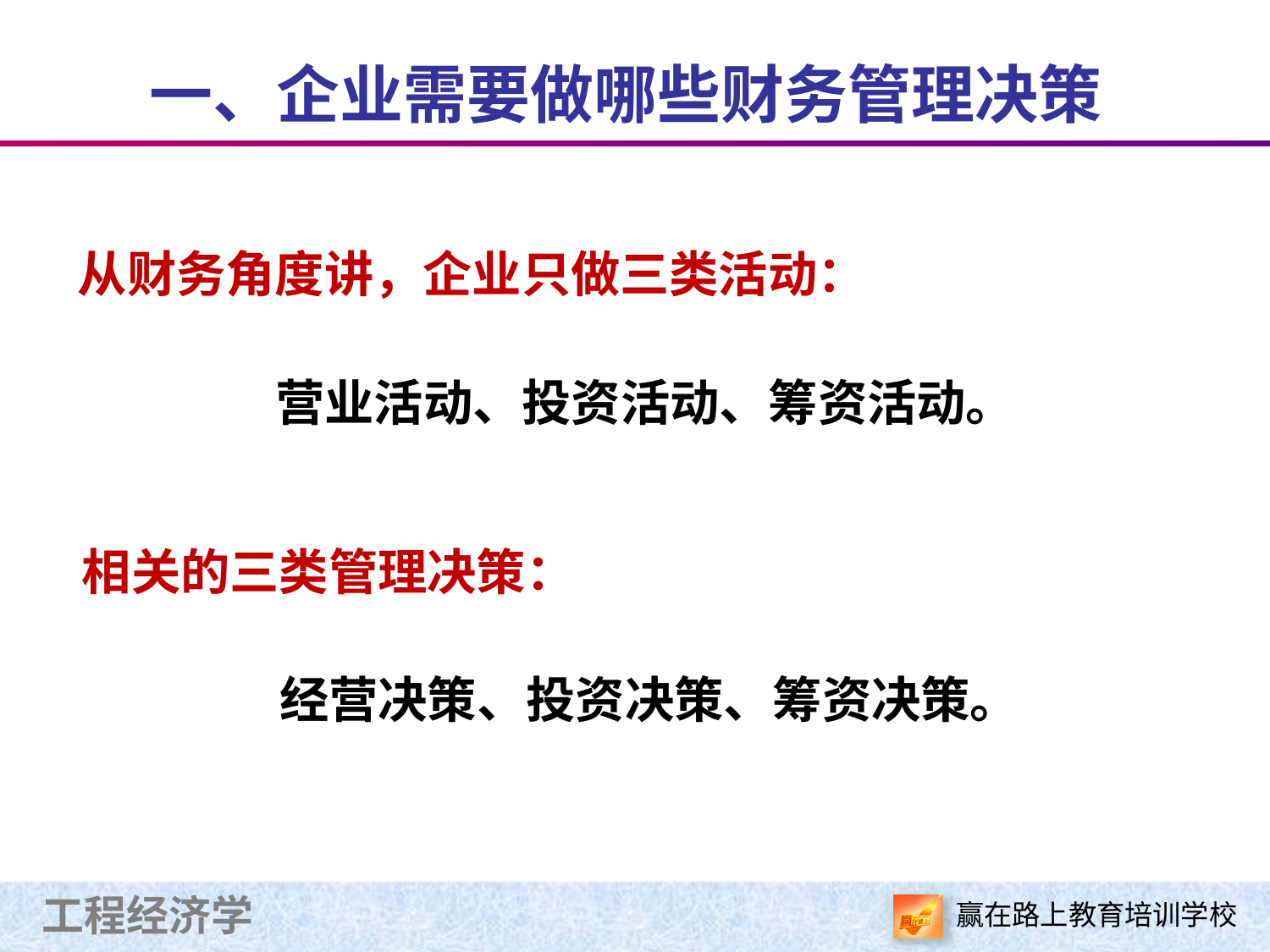

一、企业需要做哪些财务管理决策
从财务角度讲，企业只做三类活动：
		 营业活动、投资活动、筹资活动。
相关的三类管理决策：
		 经营决策、投资决策、筹资决策。